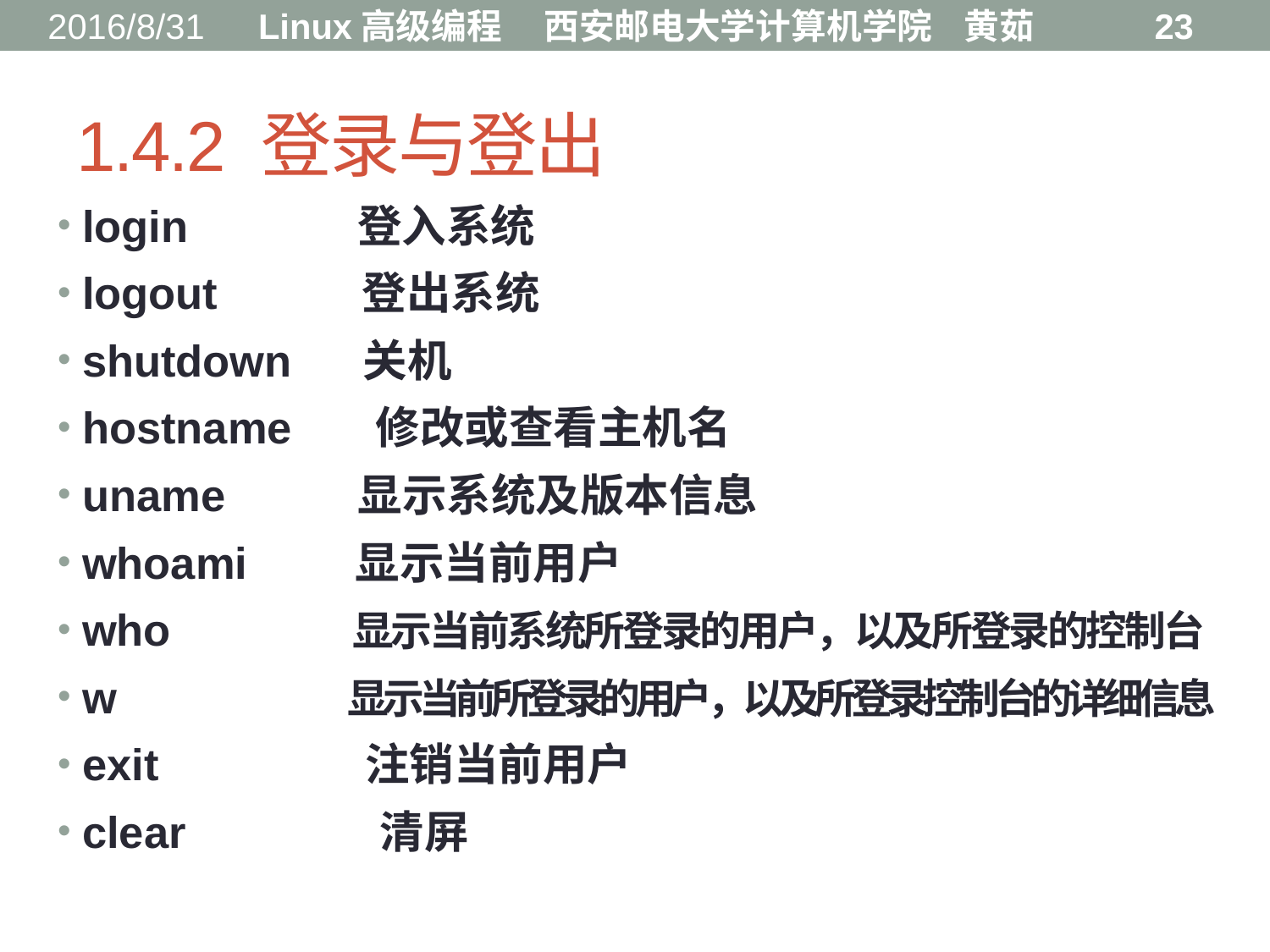

2016/8/31
Linux高级编程    西安邮电大学计算机学院   黄茹
23
# 1.4.2 登录与登出
login             登入系统
logout           登出系统
shutdown     关机
hostname      修改或查看主机名
uname          显示系统及版本信息
whoami        显示当前用户
who              显示当前系统所登录的用户，以及所登录的控制台
w                  显示当前所登录的用户，以及所登录控制台的详细信息
exit                注销当前用户
clear               清屏